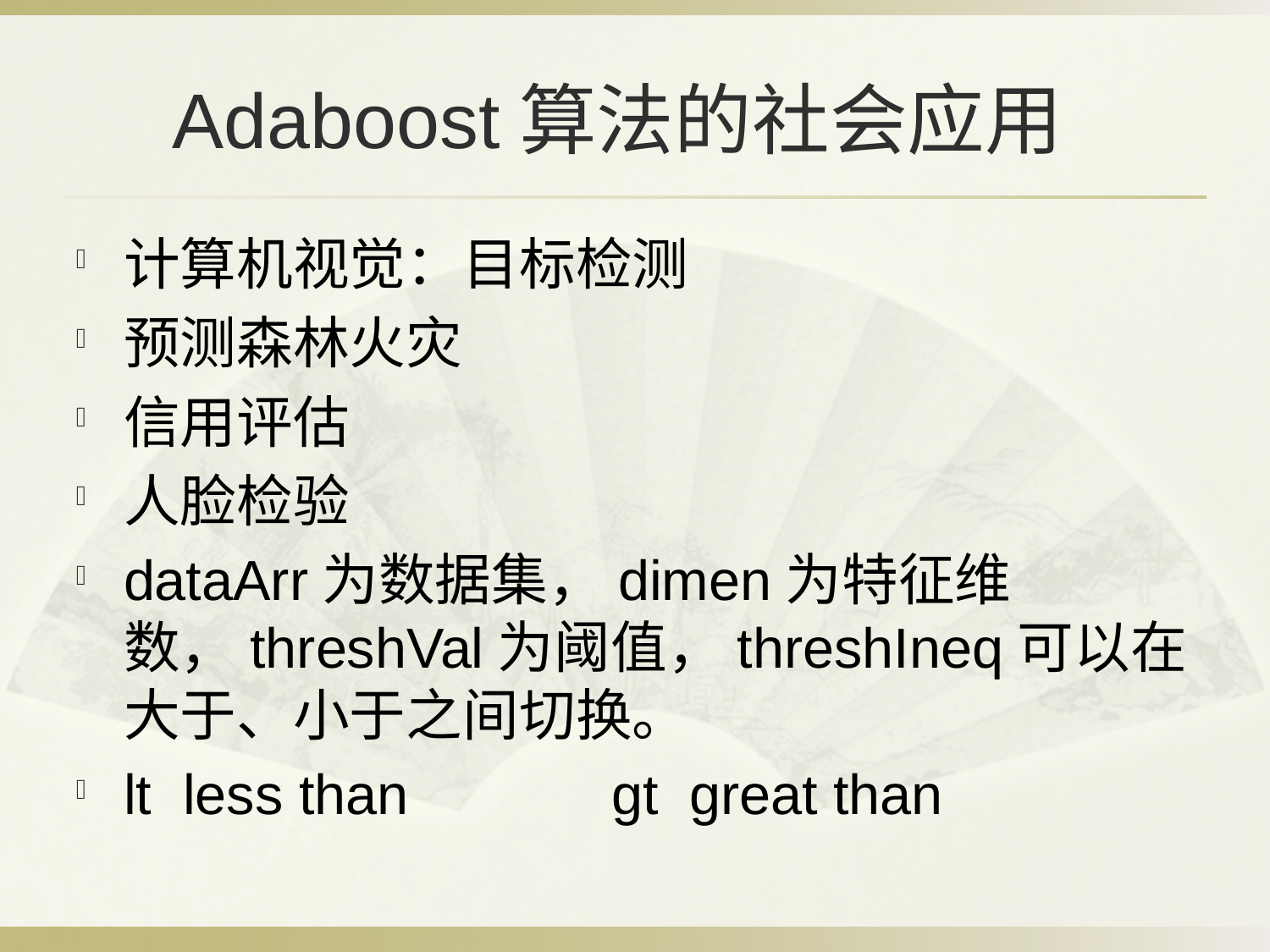

# Adaboost算法的社会应用
计算机视觉：目标检测
预测森林火灾
信用评估
人脸检验
dataArr为数据集，dimen为特征维数，threshVal为阈值，threshIneq可以在大于、小于之间切换。
lt  less than             gt  great than